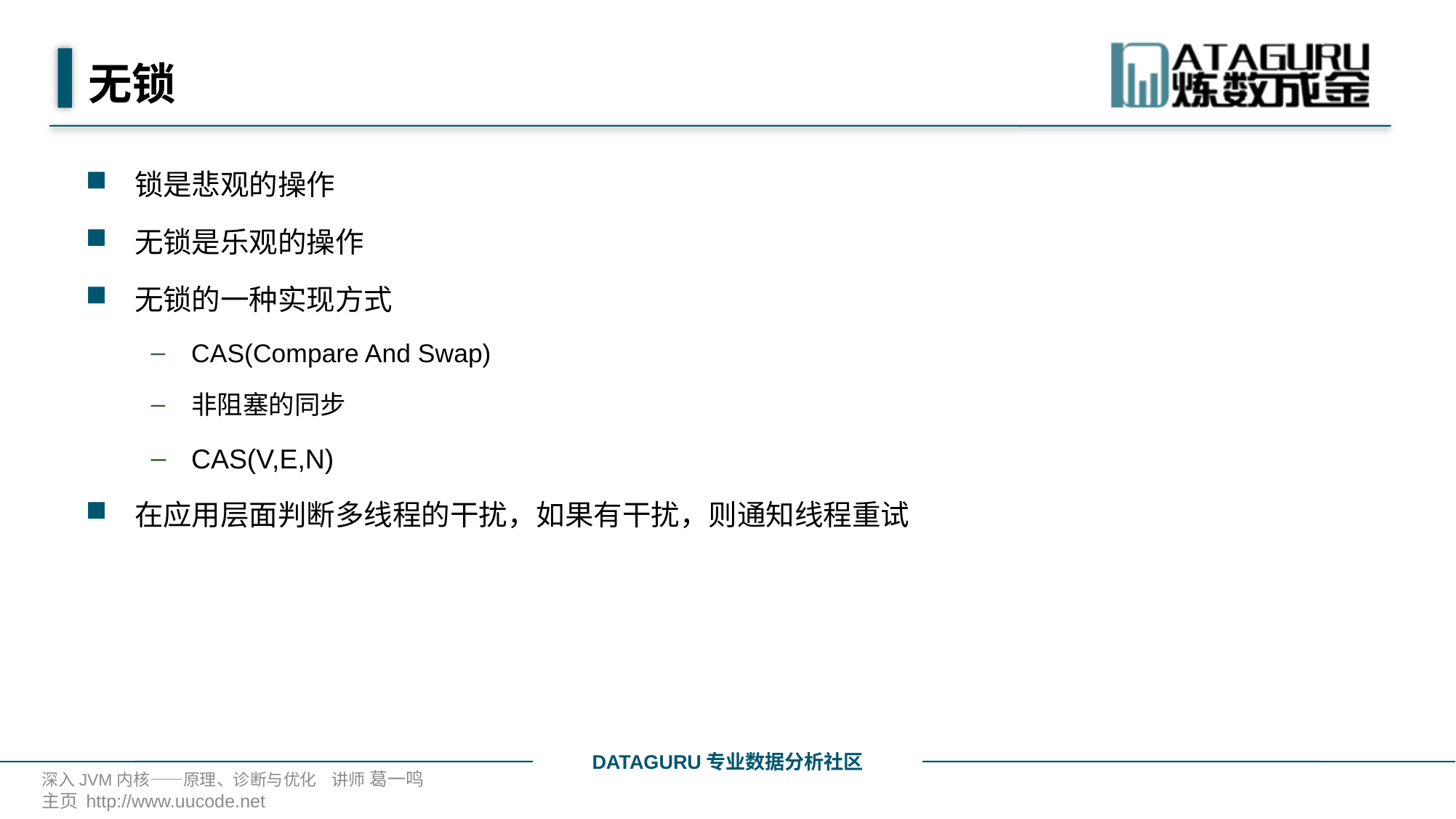

# 无锁
锁是悲观的操作
无锁是乐观的操作
无锁的一种实现方式
CAS(Compare And Swap)
非阻塞的同步
CAS(V,E,N)
在应用层面判断多线程的干扰，如果有干扰，则通知线程重试